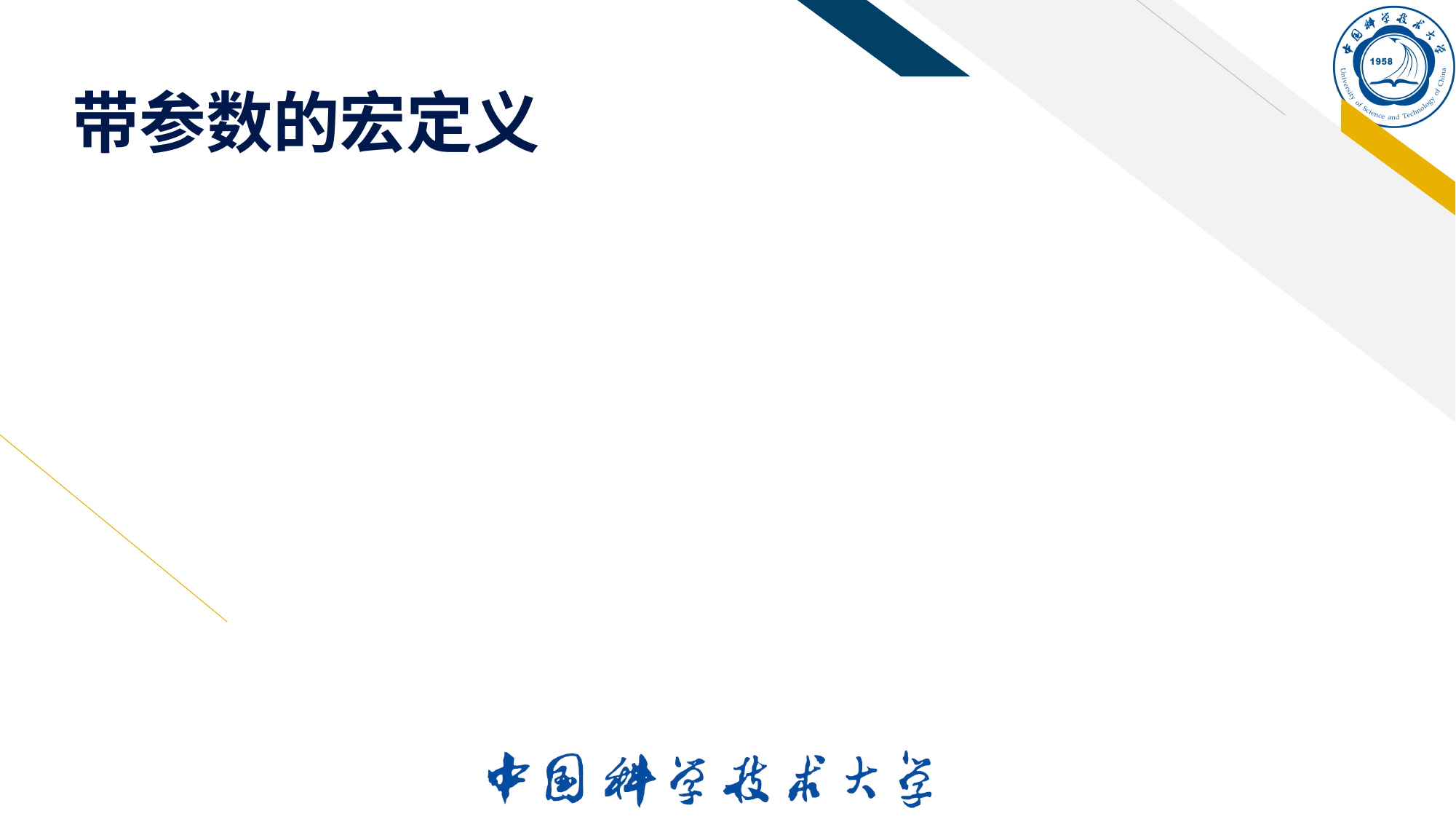

# 带参数的宏定义
一般形式
#define 宏名(参数表) 字符串
说明
宏定义仅是把参数作为字符串做简单替换，而不做任何运算求值和语法检查
宏名与参数表的括号之间不应有空格
应注意参数替换后可能出现的语法错误和意料之外的运算
应在宏定义内容及其中参数两边加上括号

例：    #define max(A, B)   ((A) > (B) ? (A) : (B))